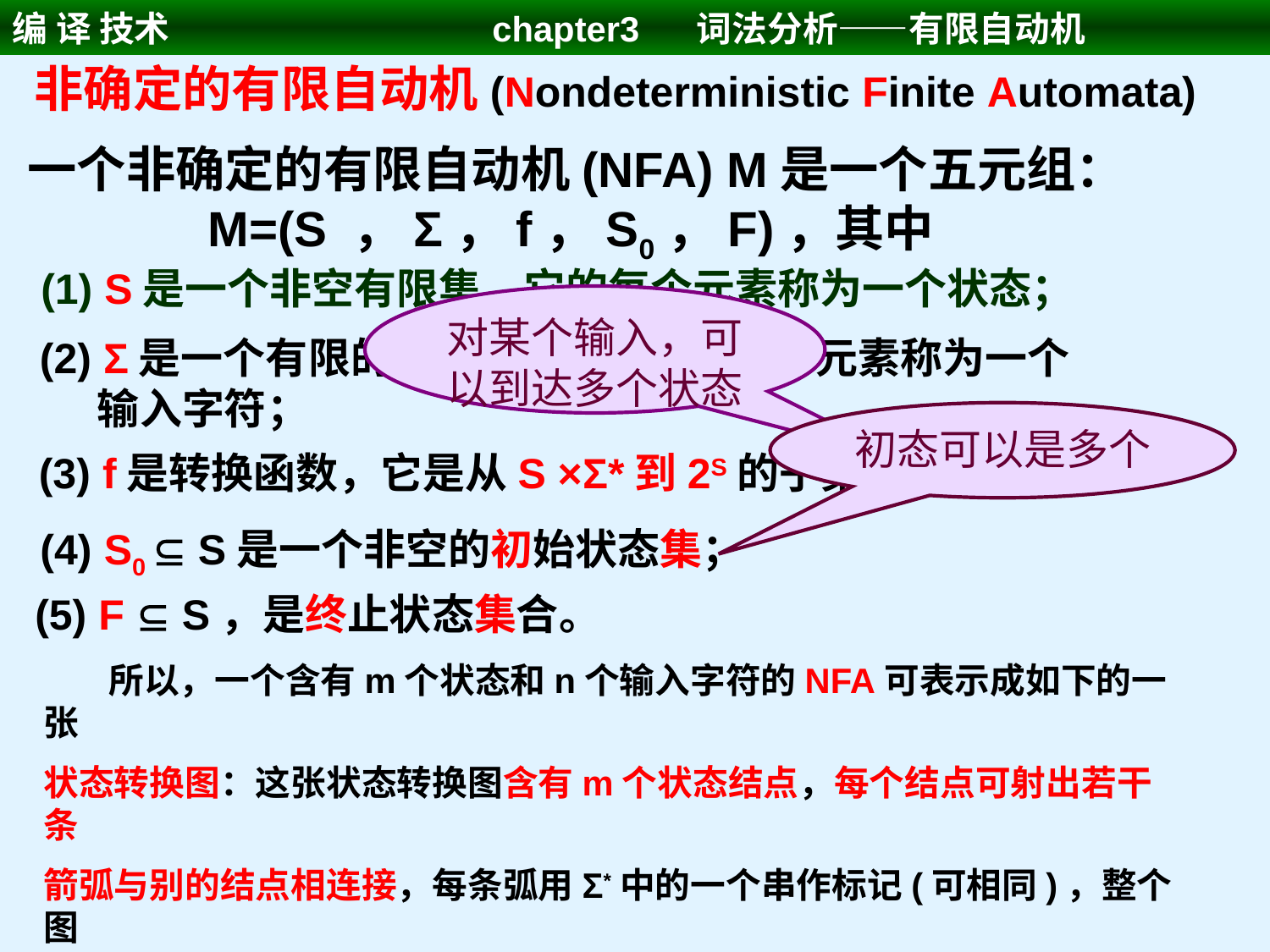

非确定的有限自动机(Nondeterministic Finite Automata)
一个非确定的有限自动机(NFA) M是一个五元组：
               M=(S ，Σ，f，S0，F)，其中
 S是一个非空有限集，它的每个元素称为一个状态；
对某个输入，可以到达多个状态
(2) Σ是一个有限的输入字母表，它的每个元素称为一个
     输入字符；
初态可以是多个
(3) f是转换函数，它是从S ×Σ*到2S的子集的映象 ；
(4) S0 ⊆ S是一个非空的初始状态集；
(5) F ⊆ S，是终止状态集合。
        所以，一个含有m个状态和n个输入字符的NFA可表示成如下的一张
状态转换图：这张状态转换图含有m个状态结点，每个结点可射出若干条
箭弧与别的结点相连接，每条弧用Σ*中的一个串作标记(可相同)，整个图
至少含有一个初态结点以及若干个终态结点。